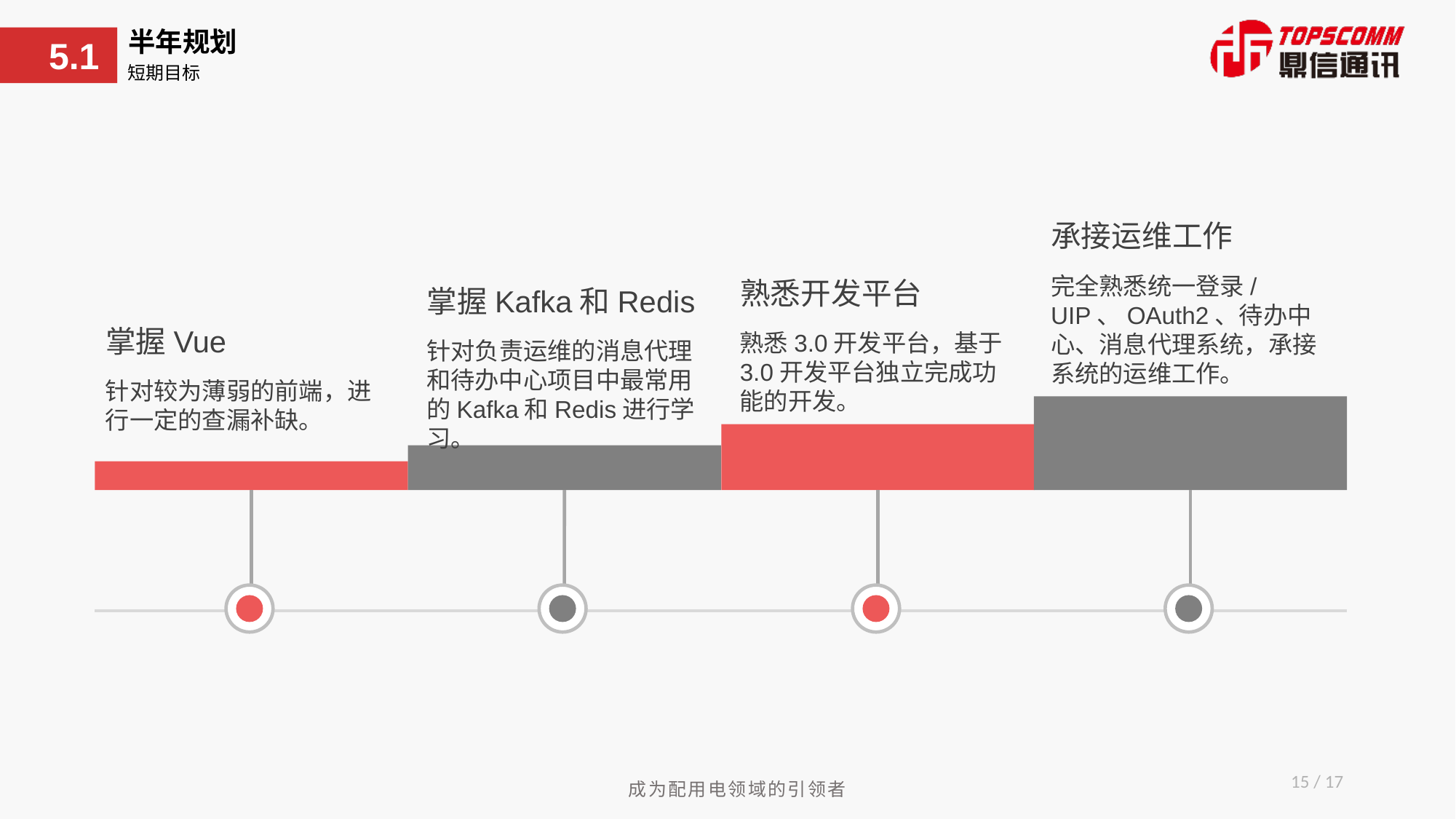

半年规划

5.1
短期目标
承接运维工作
完全熟悉统一登录/UIP、OAuth2、待办中心、消息代理系统，承接系统的运维工作。
熟悉开发平台
熟悉3.0开发平台，基于3.0开发平台独立完成功能的开发。
掌握Kafka和Redis
针对负责运维的消息代理和待办中心项目中最常用的Kafka和Redis进行学习。
掌握Vue

针对较为薄弱的前端，进行一定的查漏补缺。

15 / 17